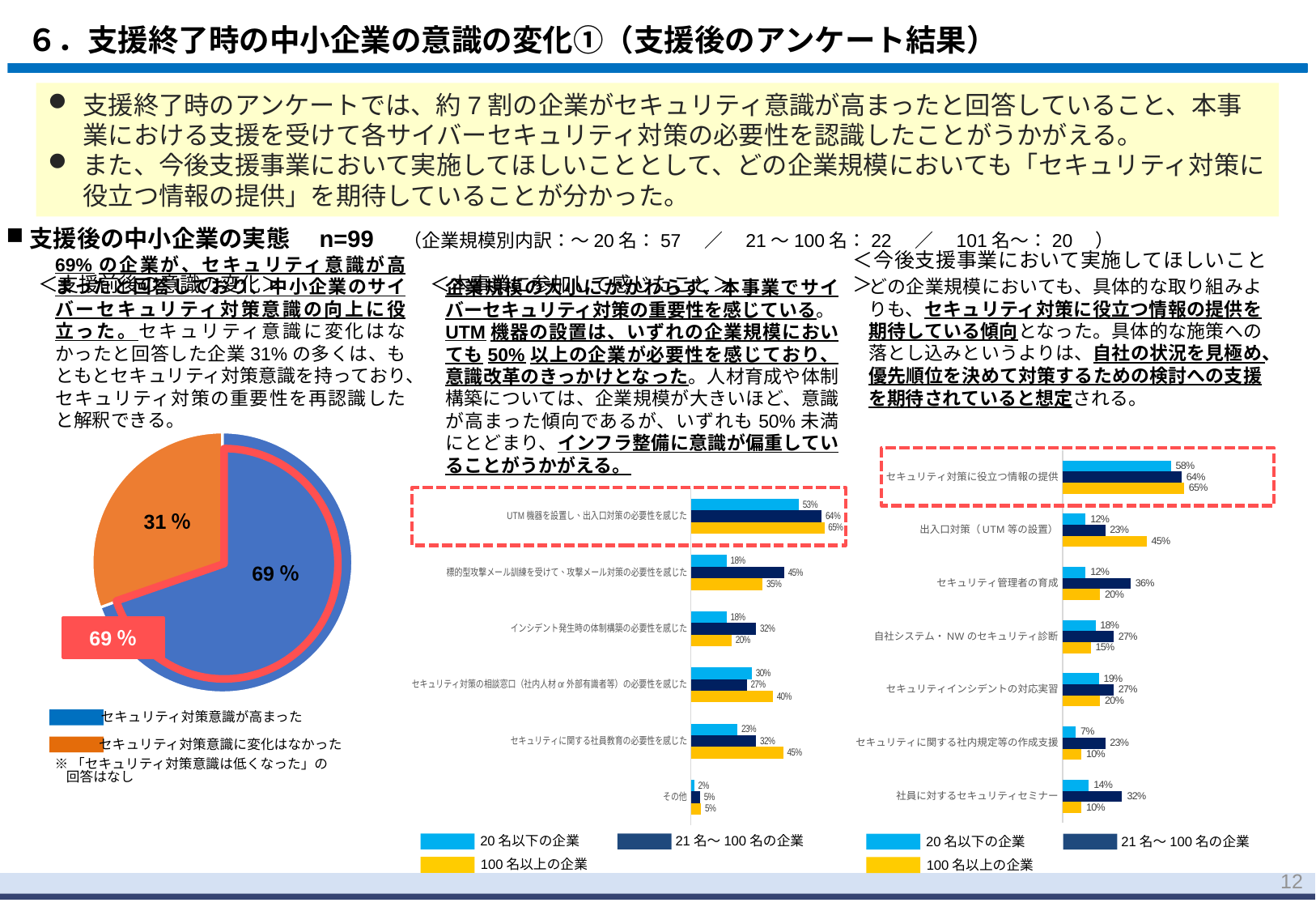

# ６．支援終了時の中小企業の意識の変化①（支援後のアンケート結果）
支援終了時のアンケートでは、約7割の企業がセキュリティ意識が高まったと回答していること、本事業における支援を受けて各サイバーセキュリティ対策の必要性を認識したことがうかがえる。
また、今後支援事業において実施してほしいこととして、どの企業規模においても「セキュリティ対策に役立つ情報の提供」を期待していることが分かった。
支援後の中小企業の実態　n=99　（企業規模別内訳：～20名：57　／　21～100名：22　／　101名～：20　）
＜支援前後の意識の変化＞
＜本事業に参加して感じたこと＞
＜今後支援事業において実施してほしいこと＞
69%の企業が、セキュリティ意識が高まったと回答しており、中小企業のサイバーセキュリティ対策意識の向上に役立った。セキュリティ意識に変化はなかったと回答した企業31%の多くは、もともとセキュリティ対策意識を持っており、セキュリティ対策の重要性を再認識したと解釈できる。
企業規模の大小にかかわらず、本事業でサイバーセキュリティ対策の重要性を感じている。UTM機器の設置は、いずれの企業規模においても50%以上の企業が必要性を感じており、意識改革のきっかけとなった。人材育成や体制構築については、企業規模が大きいほど、意識が高まった傾向であるが、いずれも50%未満にとどまり、インフラ整備に意識が偏重していることがうかがえる。
どの企業規模においても、具体的な取り組みよりも、セキュリティ対策に役立つ情報の提供を期待している傾向となった。具体的な施策への落とし込みというよりは、自社の状況を見極め、優先順位を決めて対策するための検討への支援を期待されていると想定される。

### Chart

| Category |  |
|---|---|
| セキュリティ対策意識が高まった | 68.0 |
| セキュリティ対策意識に変化はなかった | 30.0 |
| セキュリティ対策意識は低くなった | 0.0 |

### Chart

| Category | ~20名 | ~100名 | 101名~ |
|---|---|---|---|
| セキュリティ対策に役立つ情報の提供 | 0.5789473684210527 | 0.6363636363636364 | 0.65 |
| 出入口対策（UTM等の設置） | 0.12280701754385964 | 0.22727272727272727 | 0.45 |
| セキュリティ管理者の育成 | 0.12280701754385964 | 0.36363636363636365 | 0.2 |
| 自社システム・NWのセキュリティ診断 | 0.17543859649122806 | 0.2727272727272727 | 0.15 |
| セキュリティインシデントの対応実習 | 0.19298245614035087 | 0.2727272727272727 | 0.2 |
| セキュリティに関する社内規定等の作成支援 | 0.07017543859649122 | 0.22727272727272727 | 0.1 |
| 社員に対するセキュリティセミナー | 0.14035087719298245 | 0.3181818181818182 | 0.1 |

### Chart

| Category | ~20名 | ~100名 | 101名~ |
|---|---|---|---|
| UTM機器を設置し、出入口対策の必要性を感じた | 0.5263157894736842 | 0.6363636363636364 | 0.65 |
| 標的型攻撃メール訓練を受けて、攻撃メール対策の必要性を感じた | 0.17543859649122806 | 0.45454545454545453 | 0.35 |
| インシデント発生時の体制構築の必要性を感じた | 0.17543859649122806 | 0.3181818181818182 | 0.2 |
| セキュリティ対策の相談窓口（社内人材or外部有識者等）の必要性を感じた | 0.2982456140350877 | 0.2727272727272727 | 0.4 |
| セキュリティに関する社員教育の必要性を感じた | 0.22807017543859648 | 0.3181818181818182 | 0.45 |
| その他 | 0.017543859649122806 | 0.045454545454545456 | 0.05 |
31％
69％
69％
セキュリティ対策意識が高まった

セキュリティ対策意識に変化はなかった

※「セキュリティ対策意識は低くなった」の回答はなし
20名以下の企業
21名～100名の企業
20名以下の企業
21名～100名の企業

100名以上の企業
100名以上の企業

12